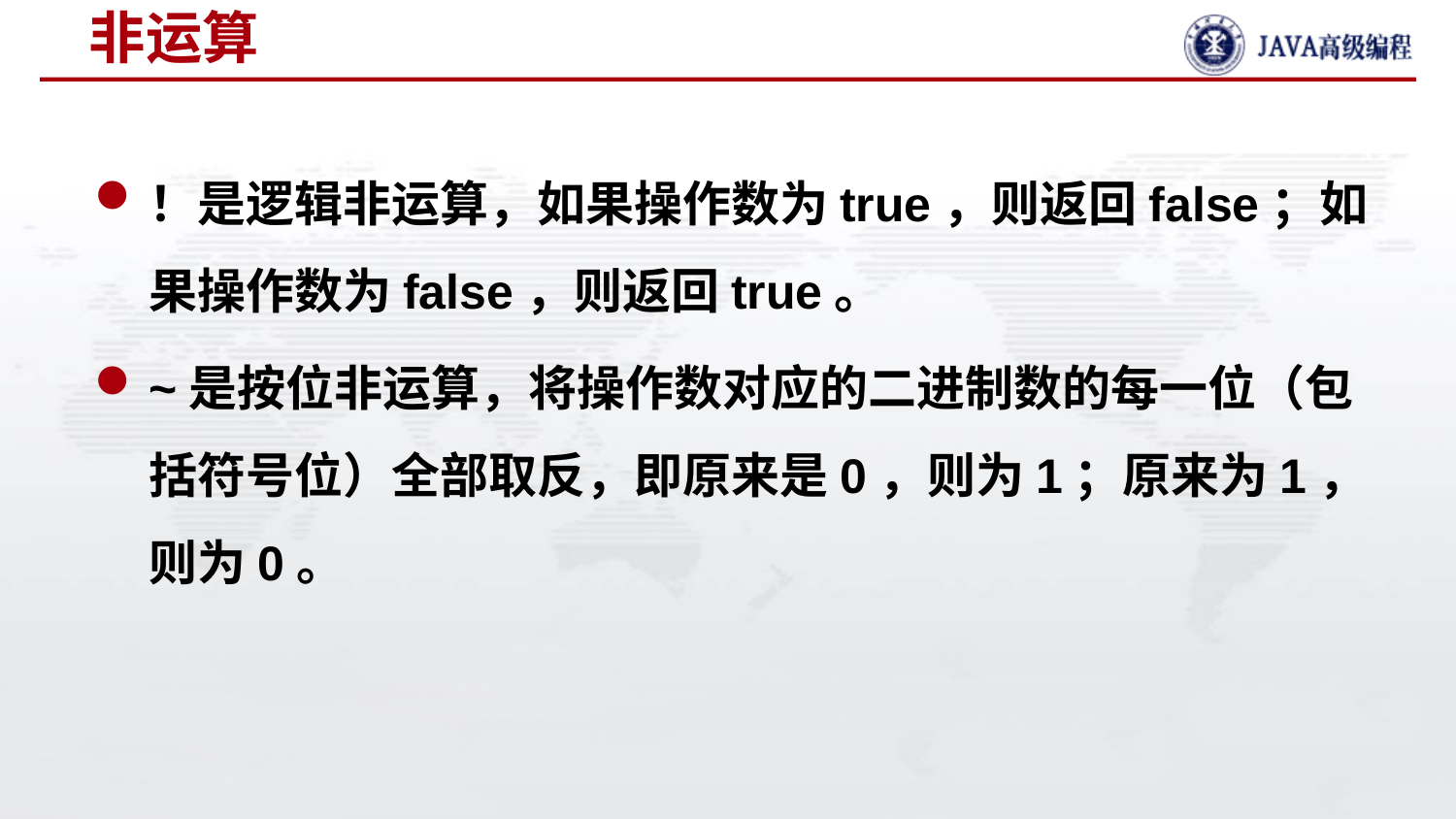

# 非运算
！是逻辑非运算，如果操作数为true，则返回false；如果操作数为false，则返回true。
~是按位非运算，将操作数对应的二进制数的每一位（包括符号位）全部取反，即原来是0，则为1；原来为1，则为0。